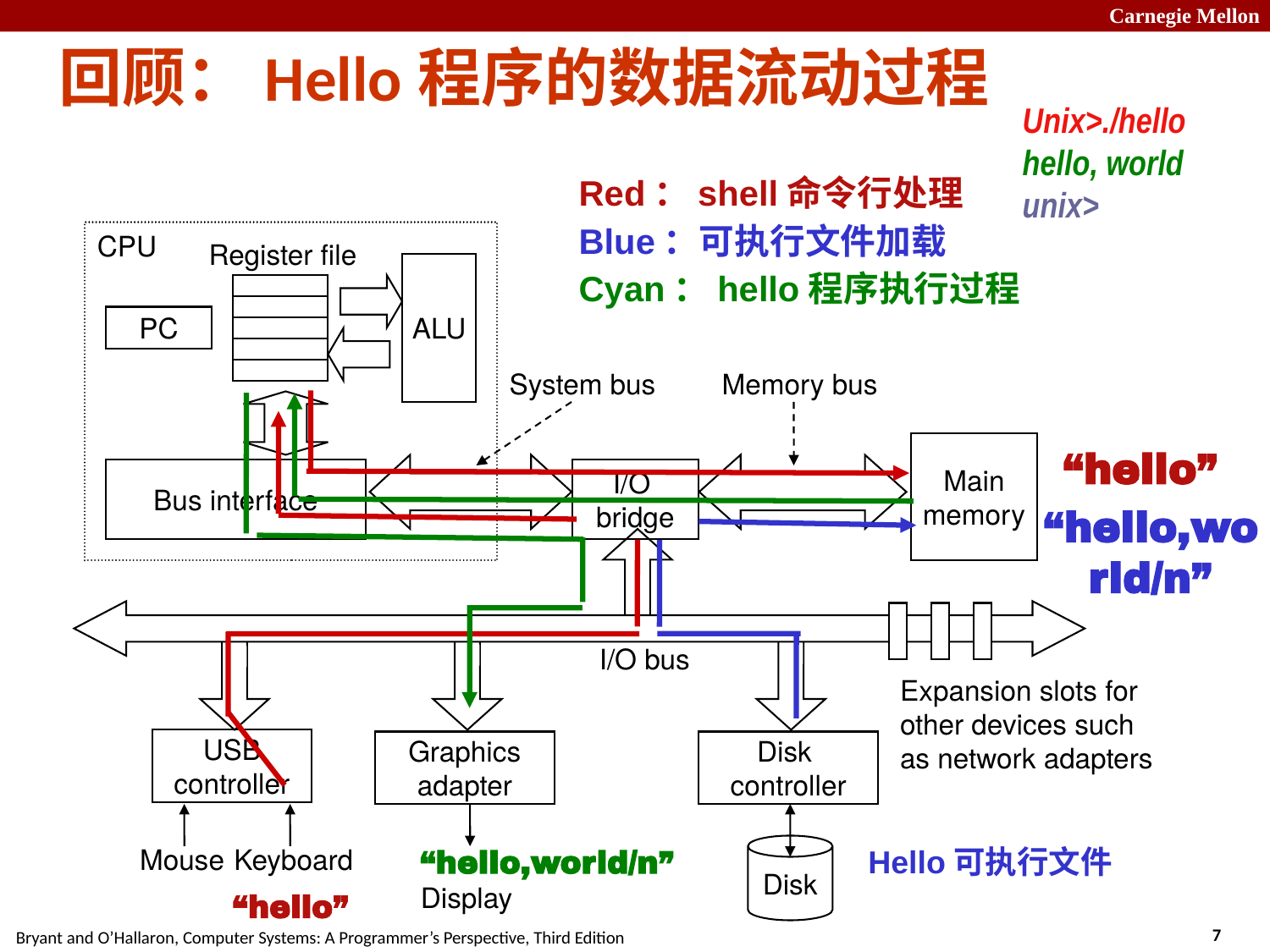

回顾：Hello程序的数据流动过程
Unix>./hello
hello, world
unix>
Red：shell命令行处理
Blue：可执行文件加载
Cyan：hello程序执行过程

CPU
Register file
ALU

PC

System bus
Memory bus

Main
memory

Bus interface
I/O
bridge

I/O bus

Expansion slots for
other devices such
as network adapters

USB
controller
Graphics
adapter
Disk
controller

Mouse
Keyboard
Disk
Display

“hello”

“hello,world/n”

“hello”
“hello,world/n”
Hello可执行文件